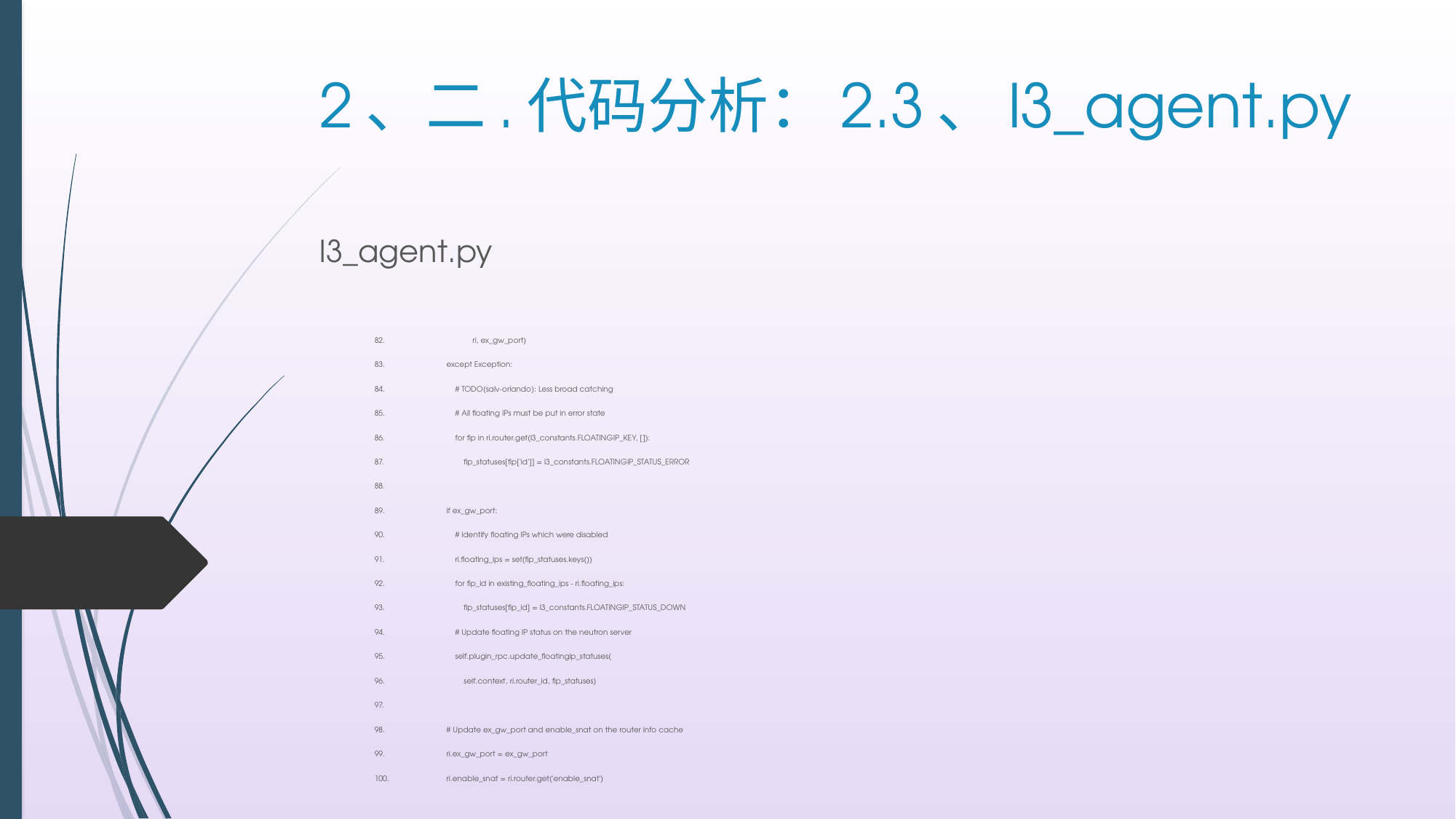

# 2、二.代码分析：2.3、l3_agent.py
l3_agent.py

82.	                    ri, ex_gw_port)
83.	        except Exception:
84.	            # TODO(salv-orlando): Less broad catching
85.	            # All floating IPs must be put in error state
86.	            for fip in ri.router.get(l3_constants.FLOATINGIP_KEY, []):
87.	                fip_statuses[fip['id']] = l3_constants.FLOATINGIP_STATUS_ERROR
88.
89.	        if ex_gw_port:
90.	            # Identify floating IPs which were disabled
91.	            ri.floating_ips = set(fip_statuses.keys())
92.	            for fip_id in existing_floating_ips - ri.floating_ips:
93.	                fip_statuses[fip_id] = l3_constants.FLOATINGIP_STATUS_DOWN
94.	            # Update floating IP status on the neutron server
95.	            self.plugin_rpc.update_floatingip_statuses(
96.	                self.context, ri.router_id, fip_statuses)
97.
98.	        # Update ex_gw_port and enable_snat on the router info cache
99.	        ri.ex_gw_port = ex_gw_port
100.	        ri.enable_snat = ri.router.get('enable_snat')